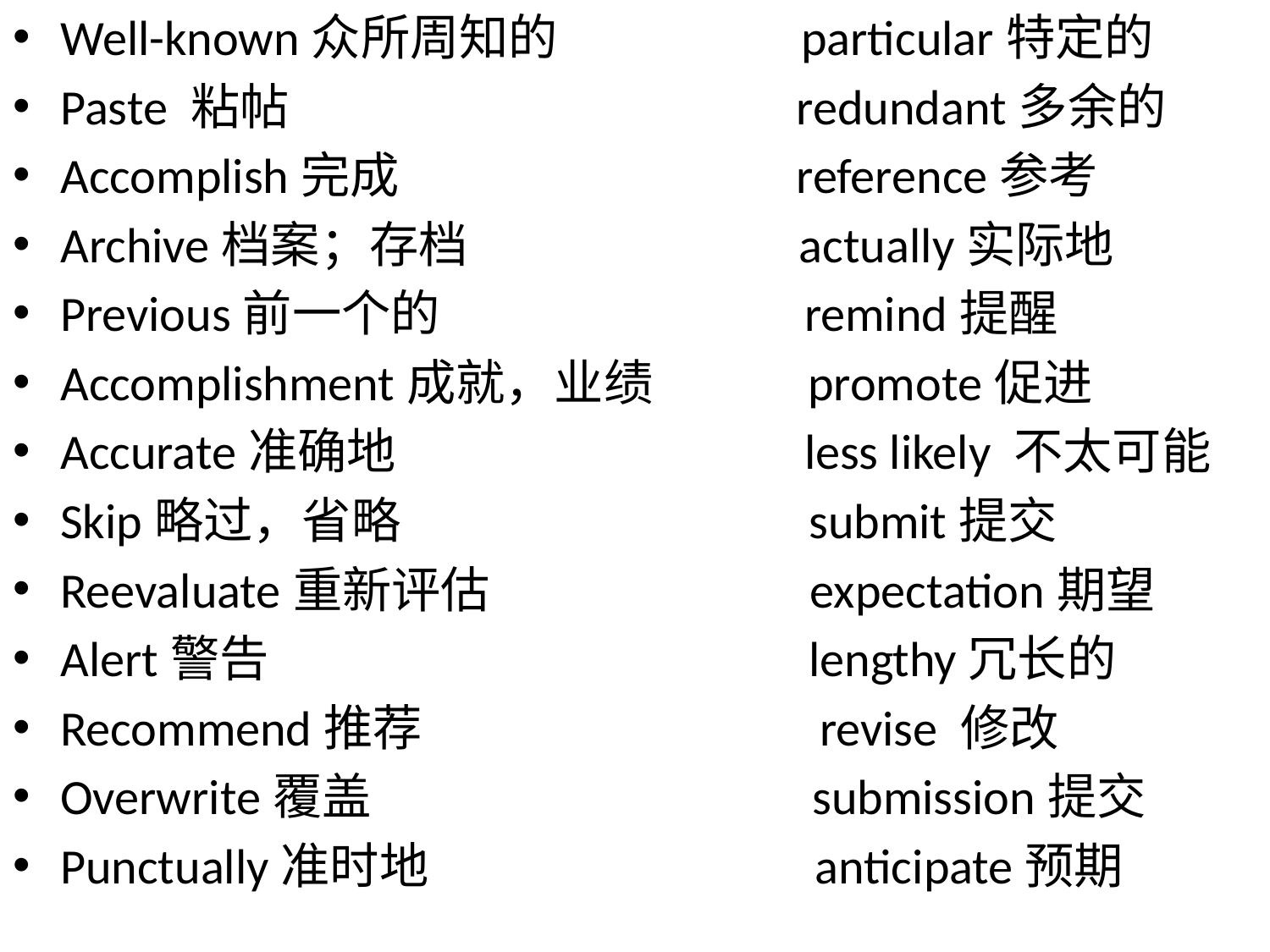

Well-known众所周知的                     particular特定的
Paste 粘帖                                             redundant多余的
Accomplish完成                                   reference参考
Archive档案；存档                             actually实际地
Previous前一个的                                remind提醒
Accomplishment成就，业绩             promote促进
Accurate准确地                                    less likely 不太可能
Skip略过，省略                                    submit提交
Reevaluate重新评估                            expectation期望
Alert警告                                                lengthy冗长的
Recommend推荐                                   revise 修改
Overwrite覆盖                                       submission提交
Punctually准时地                                  anticipate预期